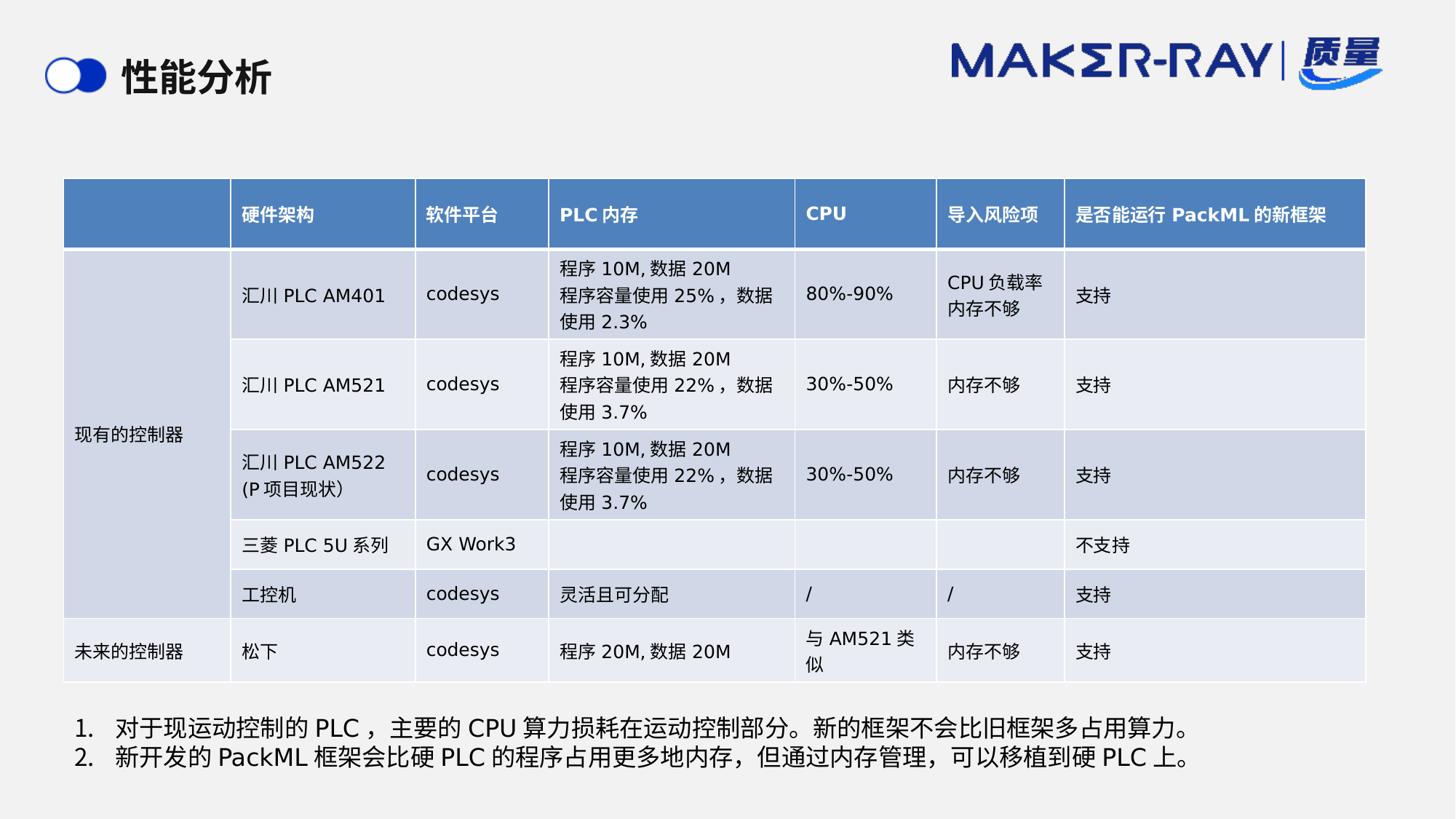

# 性能分析
|  | 硬件架构 | 软件平台 | PLC内存 | CPU | 导入风险项 | 是否能运行PackML的新框架 |
| --- | --- | --- | --- | --- | --- | --- |
| 现有的控制器 | 汇川PLC AM401 | codesys | 程序10M,数据20M 程序容量使用25%，数据使用2.3% | 80%-90% | CPU负载率 内存不够 | 支持 |
|  | 汇川PLC AM521 | codesys | 程序10M,数据20M 程序容量使用22%，数据使用3.7% | 30%-50% | 内存不够 | 支持 |
|  | 汇川PLC AM522 (P项目现状） | codesys | 程序10M,数据20M 程序容量使用22%，数据使用3.7% | 30%-50% | 内存不够 | 支持 |
|  | 三菱PLC 5U系列 | GX Work3 |  |  |  | 不支持 |
|  | 工控机 | codesys | 灵活且可分配 | / | / | 支持 |
| 未来的控制器 | 松下 | codesys | 程序20M,数据20M | 与AM521类似 | 内存不够 | 支持 |
对于现运动控制的PLC，主要的CPU算力损耗在运动控制部分。新的框架不会比旧框架多占用算力。
新开发的PackML框架会比硬PLC的程序占用更多地内存，但通过内存管理，可以移植到硬PLC上。